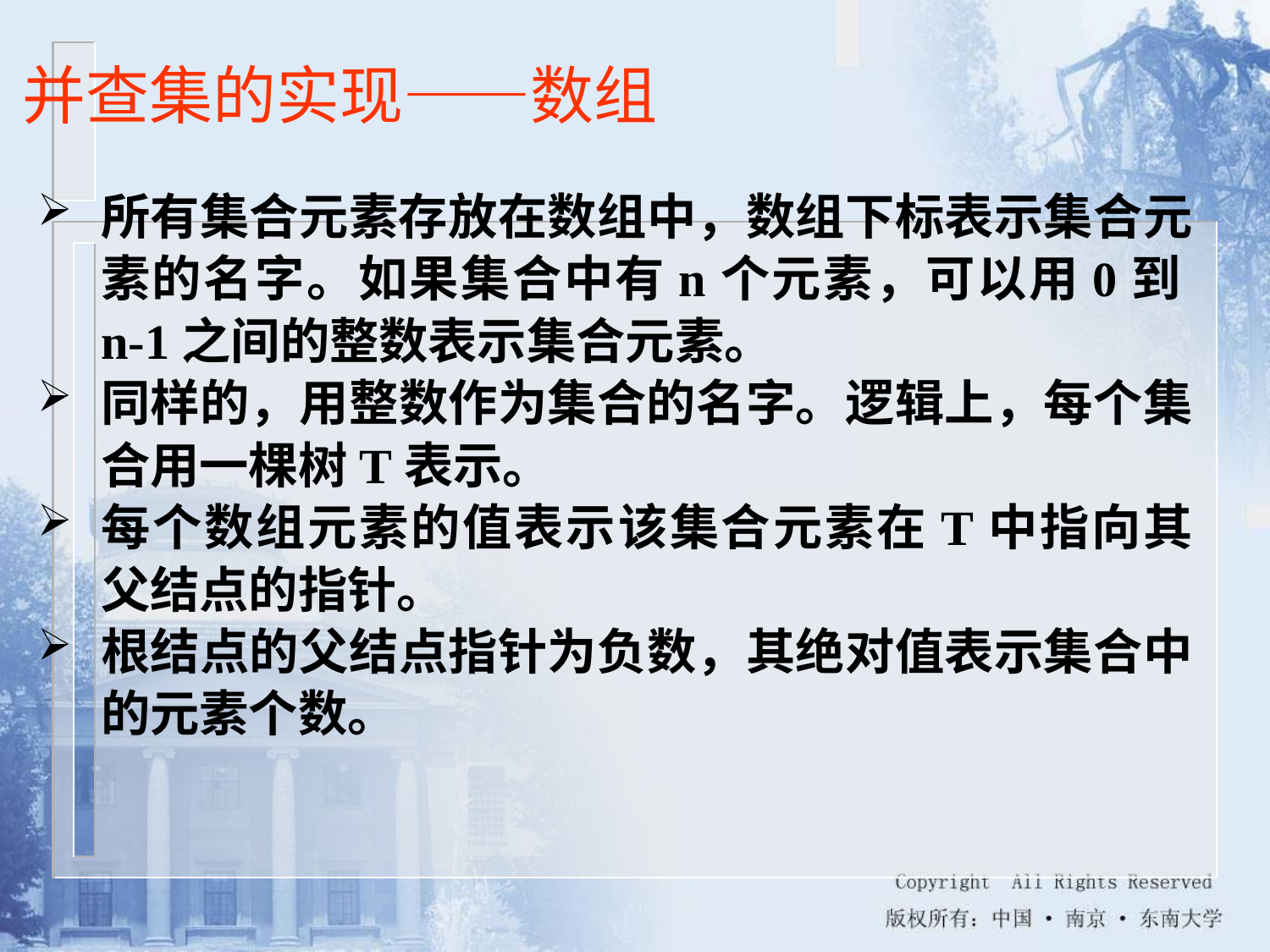

# 并查集的实现——数组
所有集合元素存放在数组中，数组下标表示集合元素的名字。如果集合中有n个元素，可以用0到n-1之间的整数表示集合元素。
同样的，用整数作为集合的名字。逻辑上，每个集合用一棵树T表示。
每个数组元素的值表示该集合元素在T中指向其父结点的指针。
根结点的父结点指针为负数，其绝对值表示集合中的元素个数。